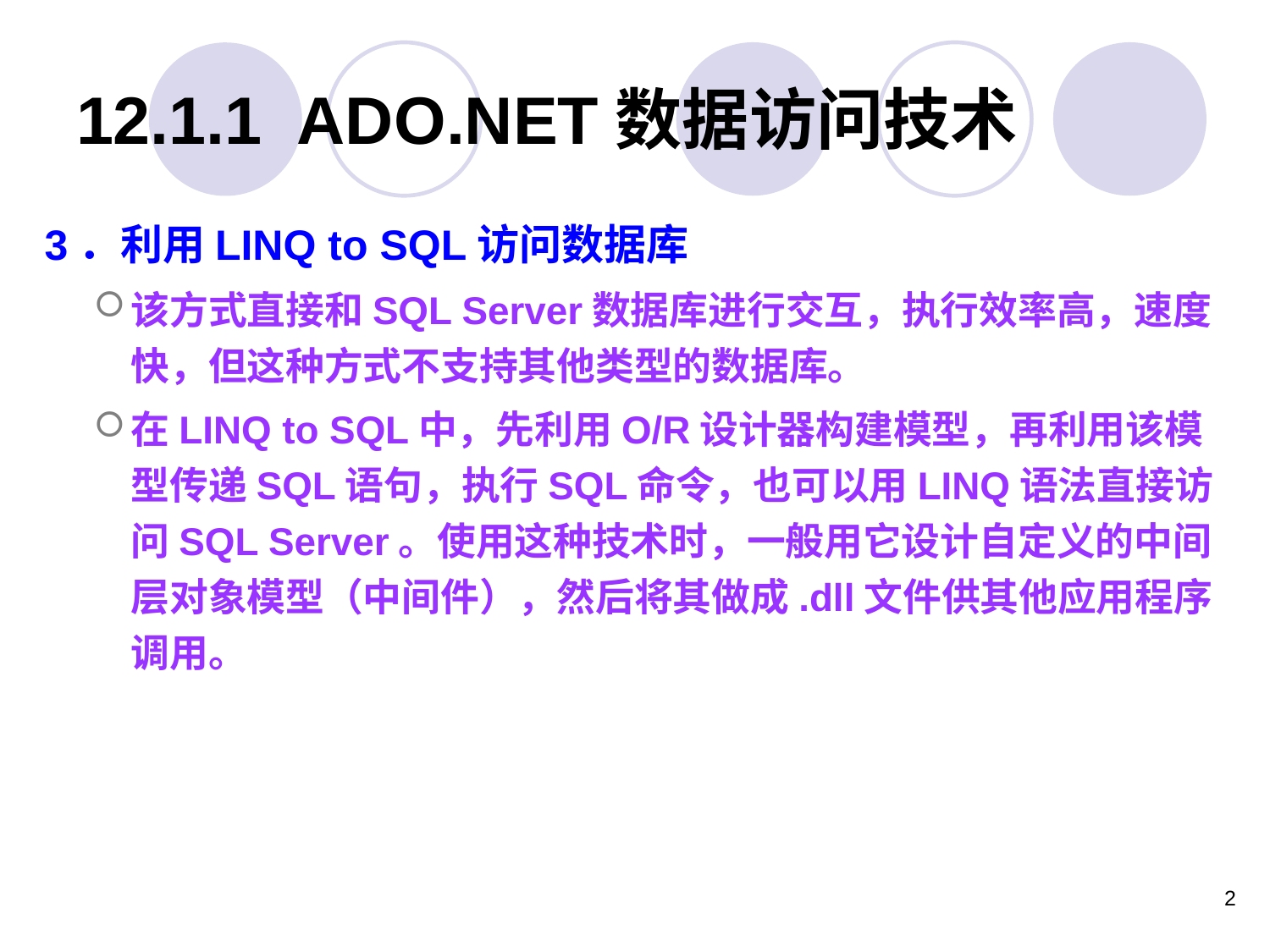

# 12.1.1  ADO.NET数据访问技术
3．利用LINQ to SQL访问数据库
该方式直接和SQL Server数据库进行交互，执行效率高，速度快，但这种方式不支持其他类型的数据库。
在LINQ to SQL中，先利用O/R设计器构建模型，再利用该模型传递SQL语句，执行SQL命令，也可以用LINQ语法直接访问SQL Server。使用这种技术时，一般用它设计自定义的中间层对象模型（中间件），然后将其做成.dll文件供其他应用程序调用。

2